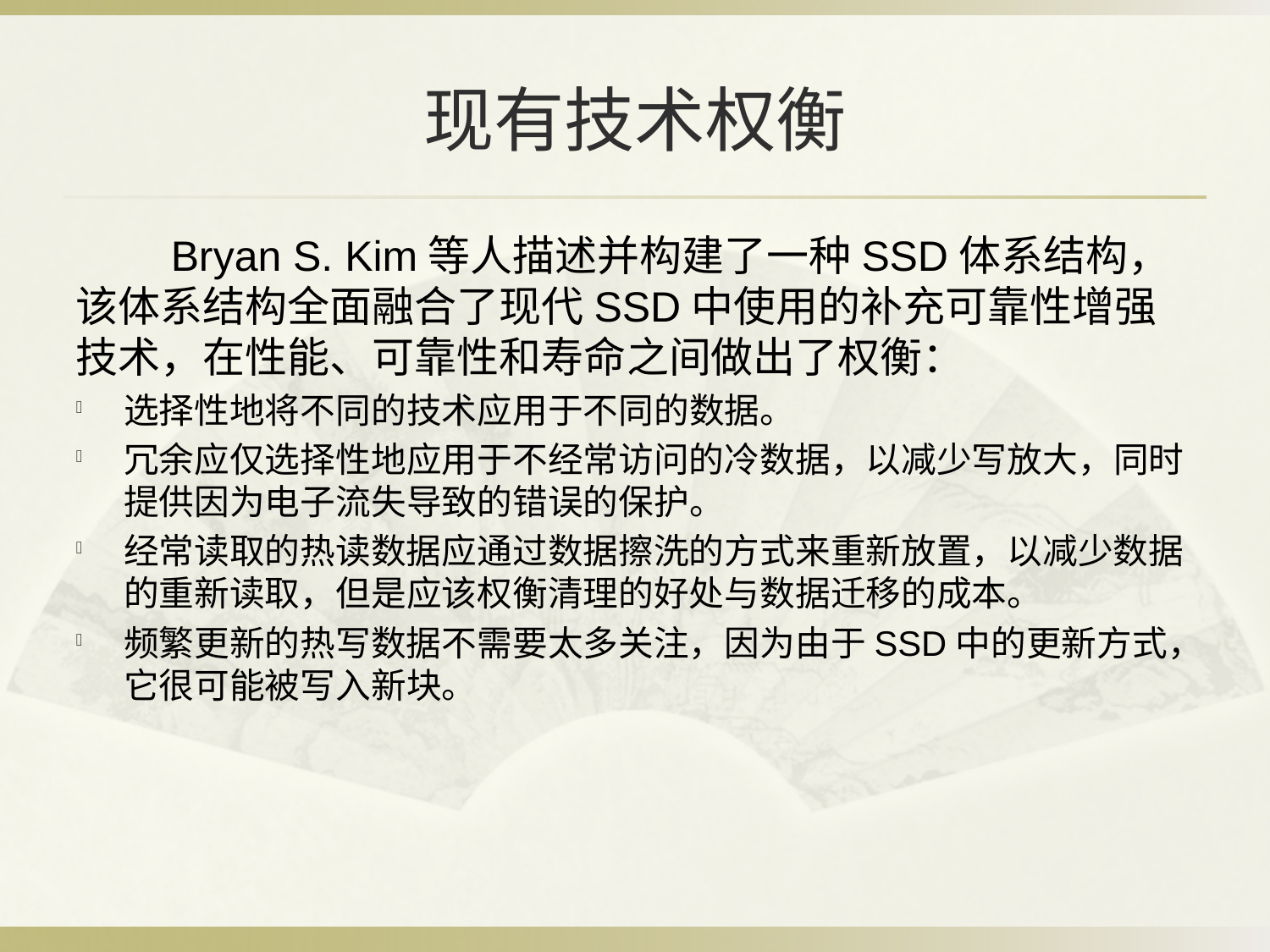

# 现有技术权衡
        Bryan S. Kim等人描述并构建了一种SSD体系结构，该体系结构全面融合了现代SSD中使用的补充可靠性增强技术，在性能、可靠性和寿命之间做出了权衡：
选择性地将不同的技术应用于不同的数据。
冗余应仅选择性地应用于不经常访问的冷数据，以减少写放大，同时提供因为电子流失导致的错误的保护。
经常读取的热读数据应通过数据擦洗的方式来重新放置，以减少数据的重新读取，但是应该权衡清理的好处与数据迁移的成本。
频繁更新的热写数据不需要太多关注，因为由于SSD中的更新方式，它很可能被写入新块。